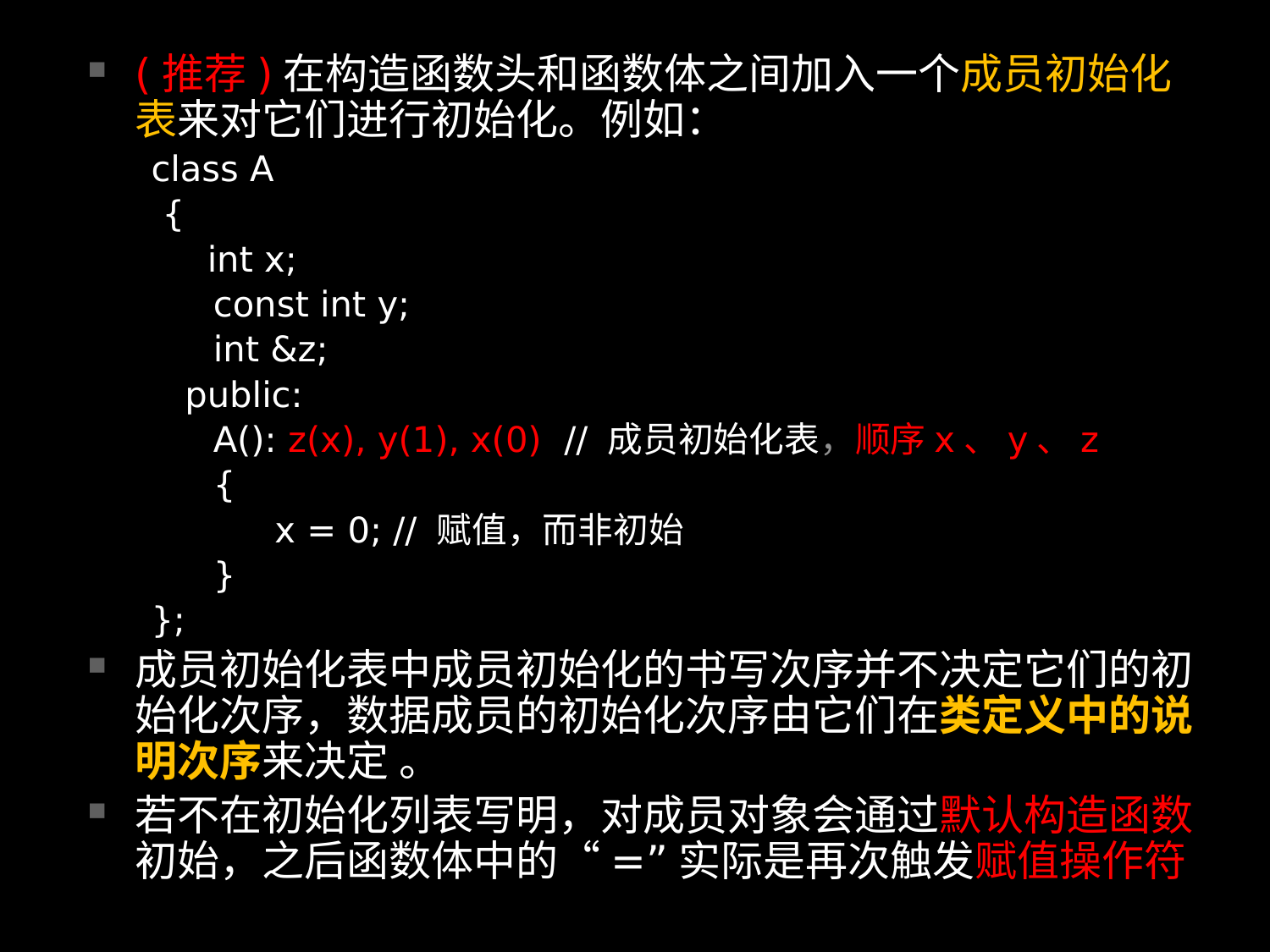

(推荐)在构造函数头和函数体之间加入一个成员初始化表来对它们进行初始化。例如：
class A
 {
     int x;
	  const int y;
	  int &z;
   public:
	  A(): z(x), y(1), x(0)  // 成员初始化表，顺序x、y、z
	  {
           x = 0; // 赋值，而非初始
	  }
};
成员初始化表中成员初始化的书写次序并不决定它们的初始化次序，数据成员的初始化次序由它们在类定义中的说明次序来决定 。
若不在初始化列表写明，对成员对象会通过默认构造函数初始，之后函数体中的“=”实际是再次触发赋值操作符